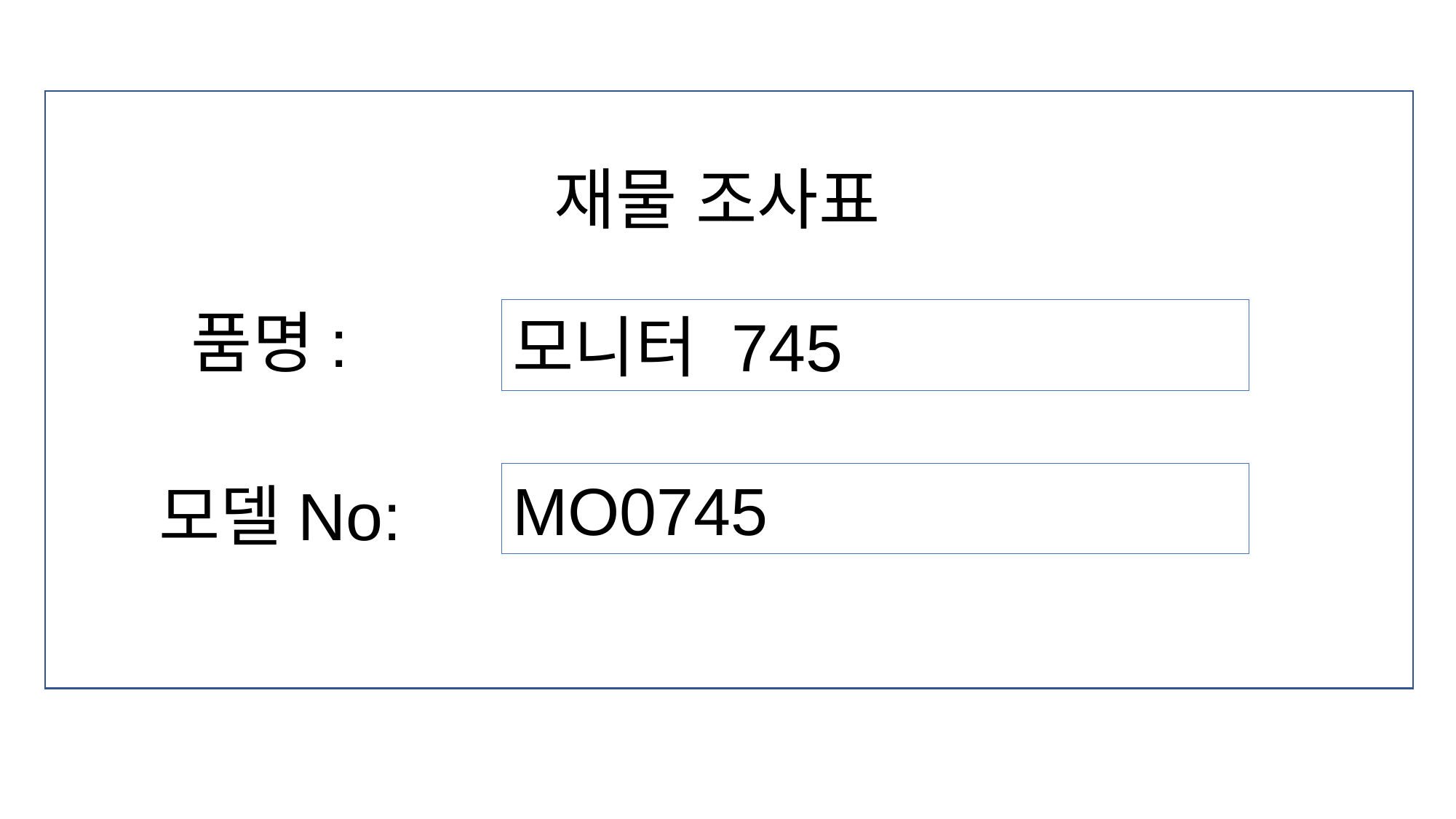

재물 조사표
품명:
모니터 745
MO0745
모델No: